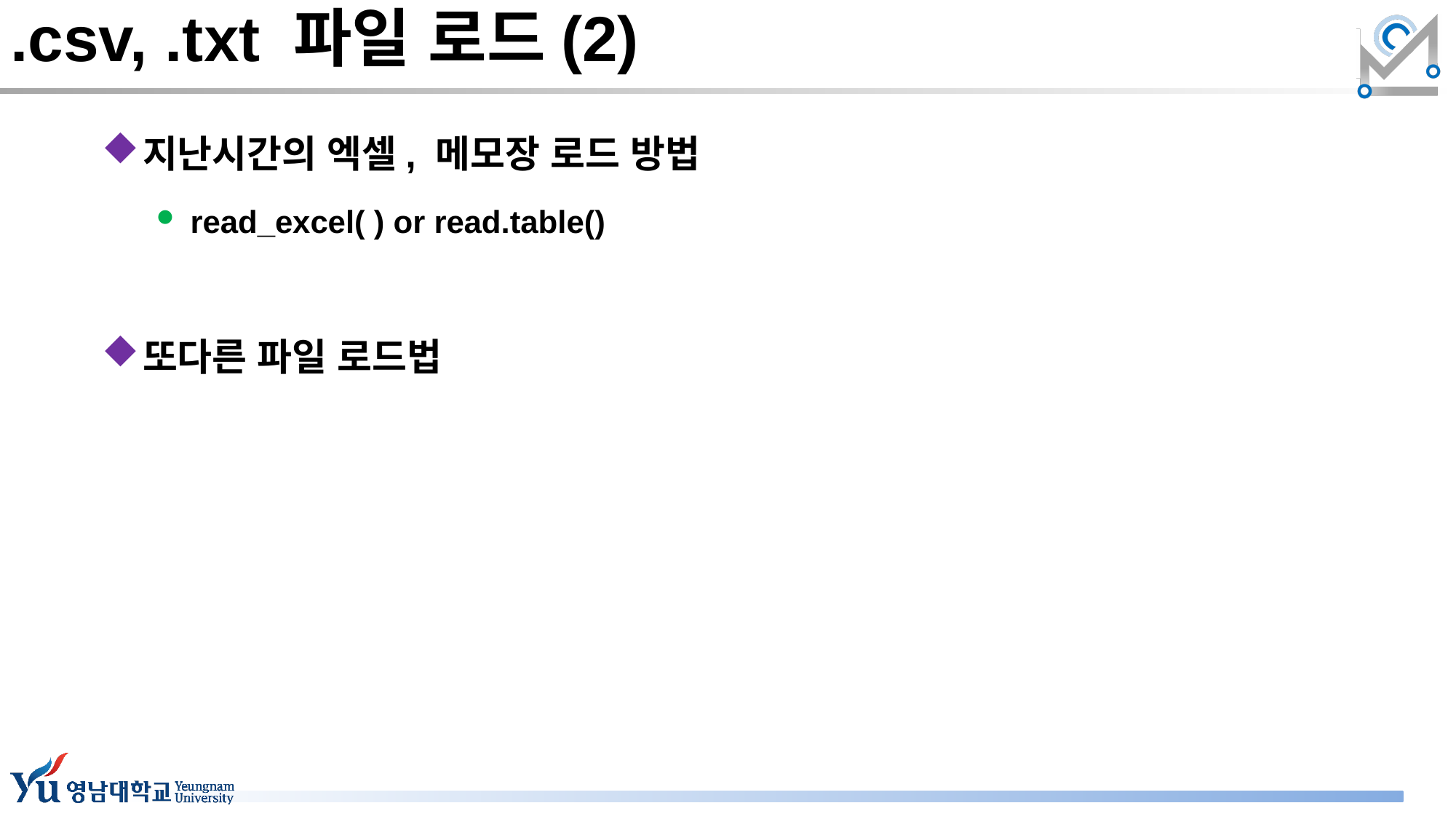

.csv, .txt 파일 로드(2)
지난시간의 엑셀, 메모장 로드 방법
read_excel( ) or read.table()

또다른 파일 로드법